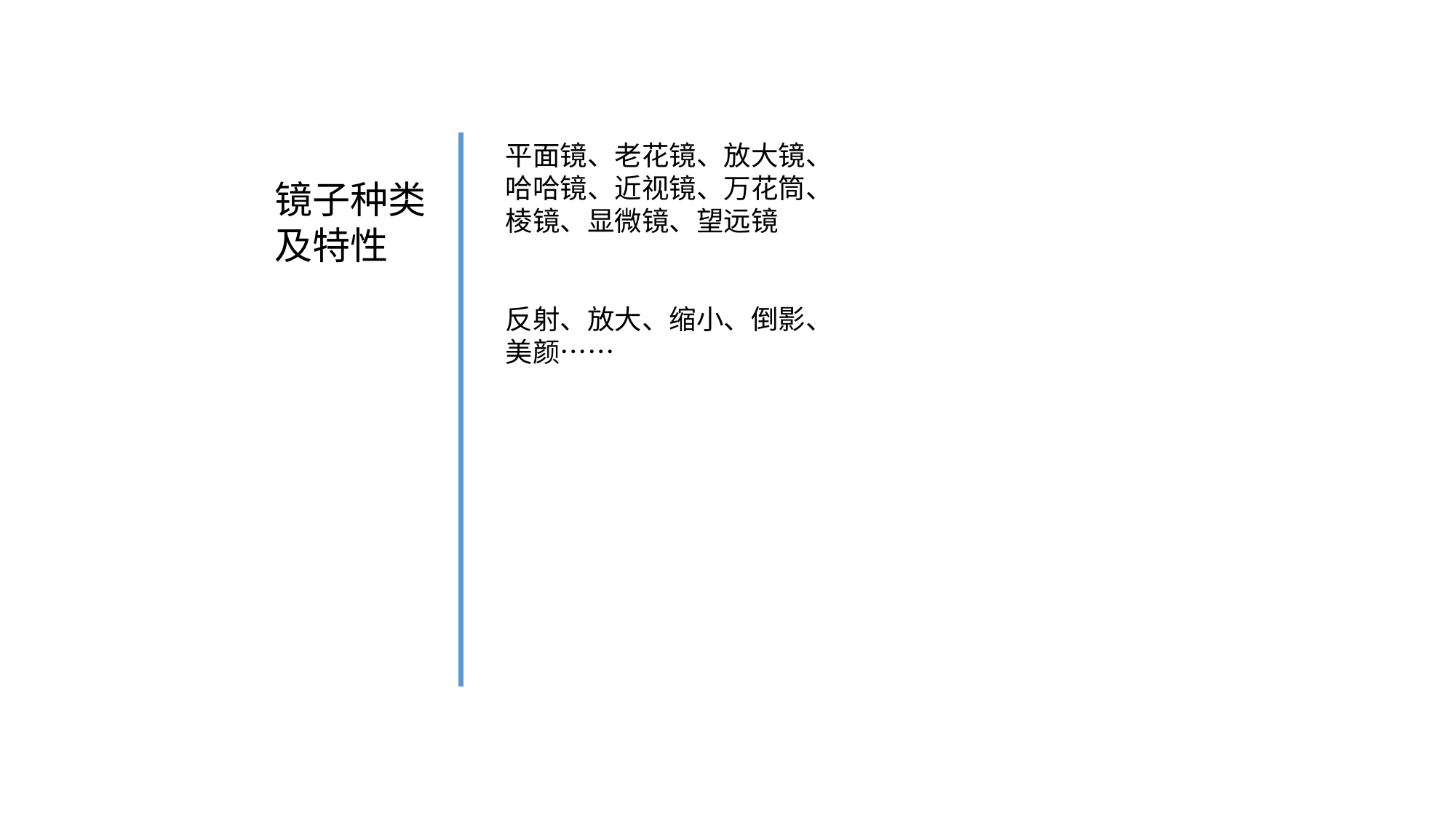

平面镜、老花镜、放大镜、哈哈镜、近视镜、万花筒、棱镜、显微镜、望远镜

反射、放大、缩小、倒影、
美颜……
镜子种类及特性